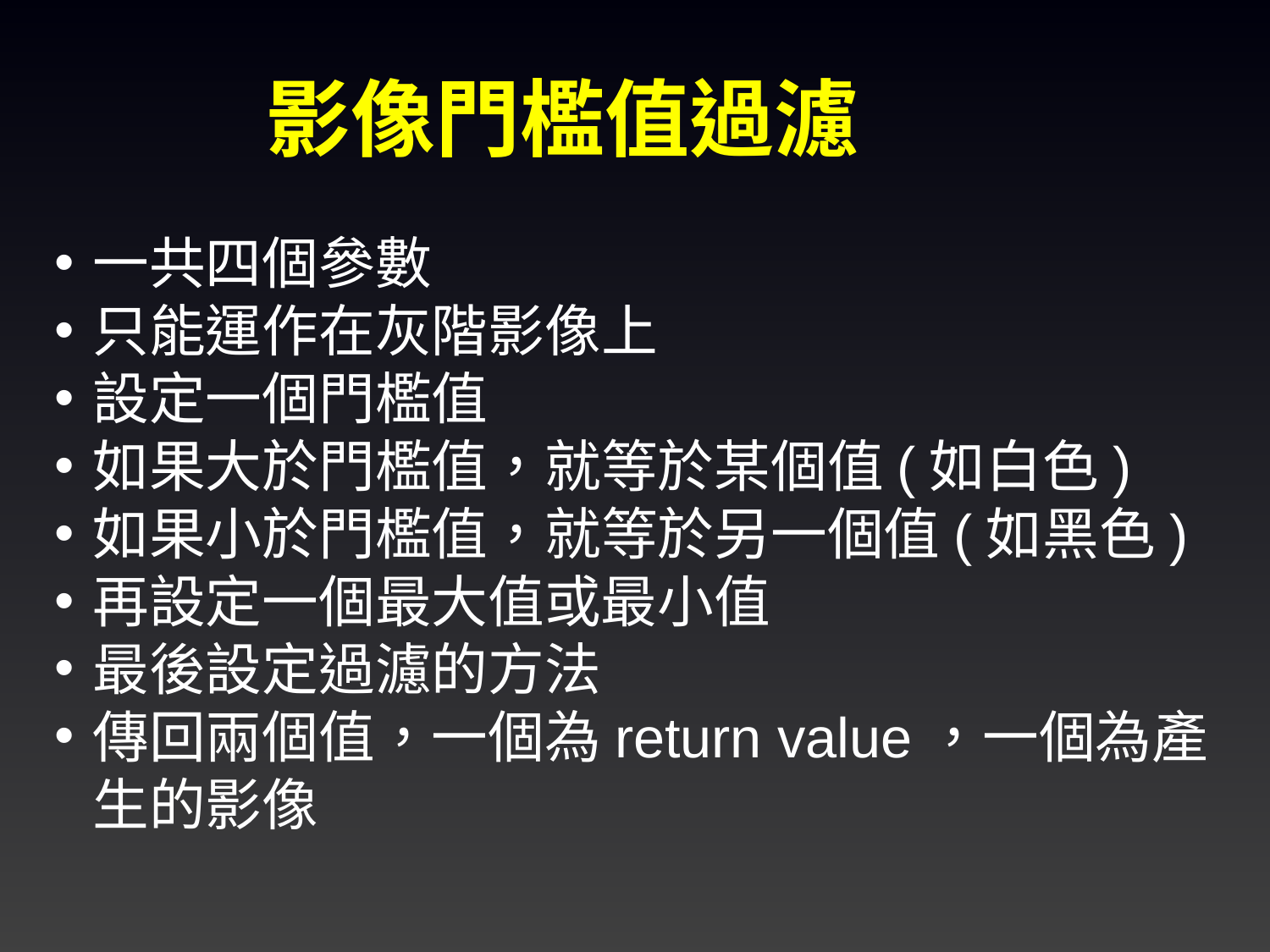

影像門檻值過濾
一共四個參數
只能運作在灰階影像上
設定一個門檻值
如果大於門檻值，就等於某個值(如白色)
如果小於門檻值，就等於另一個值(如黑色)
再設定一個最大值或最小值
最後設定過濾的方法
傳回兩個值，一個為return value，一個為產生的影像